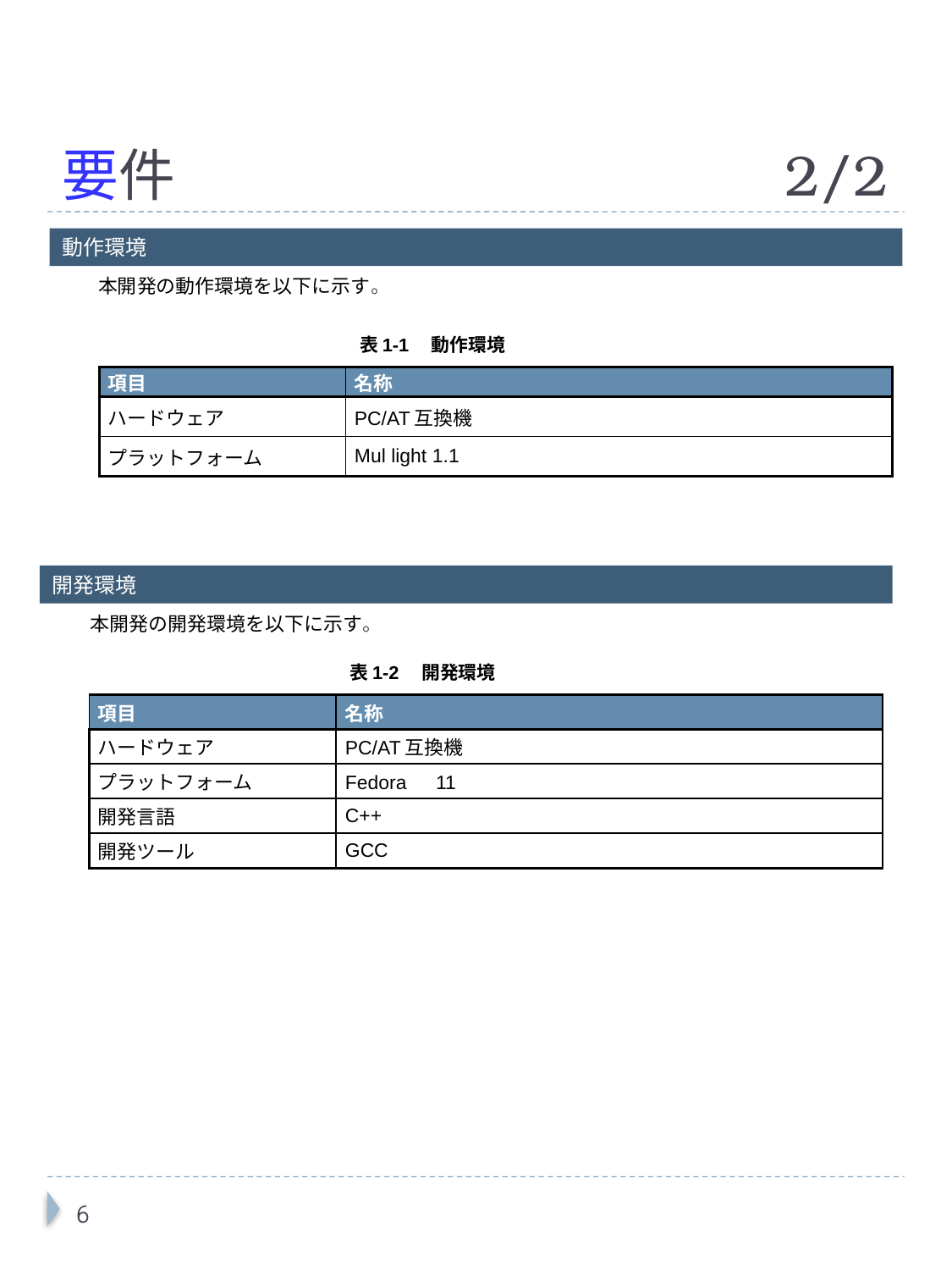

# 要件	2/2
動作環境
本開発の動作環境を以下に示す。

表1‑1　動作環境
| 項目 | 名称 |
| --- | --- |
| ハードウェア | PC/AT互換機 |
| プラットフォーム | Mul light 1.1 |
開発環境
	本開発の開発環境を以下に示す。
表1‑2　開発環境
| 項目 | 名称 |
| --- | --- |
| ハードウェア | PC/AT互換機 |
| プラットフォーム | Fedora　11 |
| 開発言語 | C++ |
| 開発ツール | GCC |
6